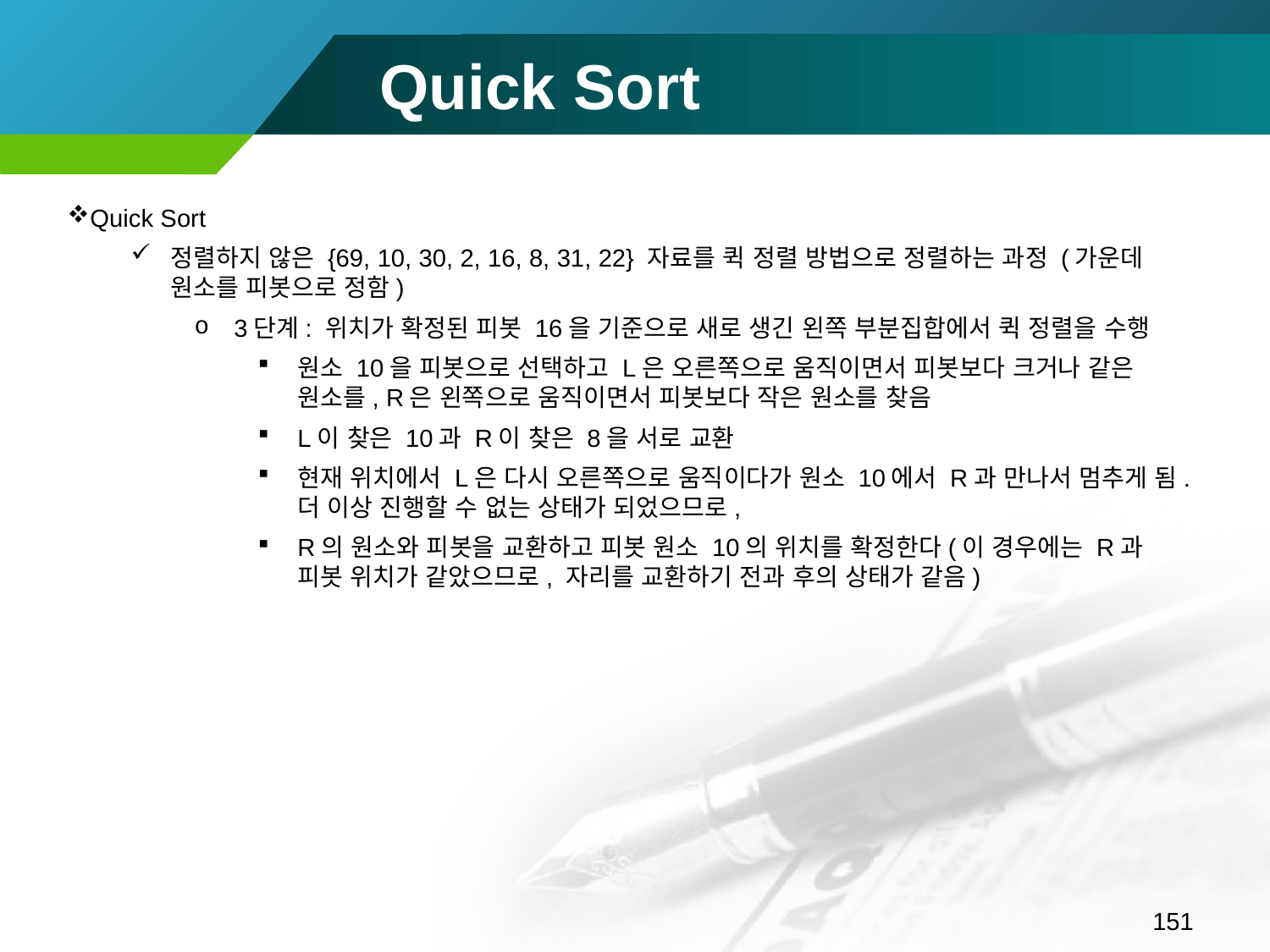

# Quick Sort
Quick Sort
정렬하지 않은 {69, 10, 30, 2, 16, 8, 31, 22} 자료를 퀵 정렬 방법으로 정렬하는 과정 (가운데 원소를 피봇으로 정함)
3단계: 위치가 확정된 피봇 16을 기준으로 새로 생긴 왼쪽 부분집합에서 퀵 정렬을 수행
원소 10을 피봇으로 선택하고 L은 오른쪽으로 움직이면서 피봇보다 크거나 같은 원소를, R은 왼쪽으로 움직이면서 피봇보다 작은 원소를 찾음
L이 찾은 10과 R이 찾은 8을 서로 교환
현재 위치에서 L은 다시 오른쪽으로 움직이다가 원소 10에서 R과 만나서 멈추게 됨. 더 이상 진행할 수 없는 상태가 되었으므로,
R의 원소와 피봇을 교환하고 피봇 원소 10의 위치를 확정한다(이 경우에는 R과 피봇 위치가 같았으므로, 자리를 교환하기 전과 후의 상태가 같음)

151